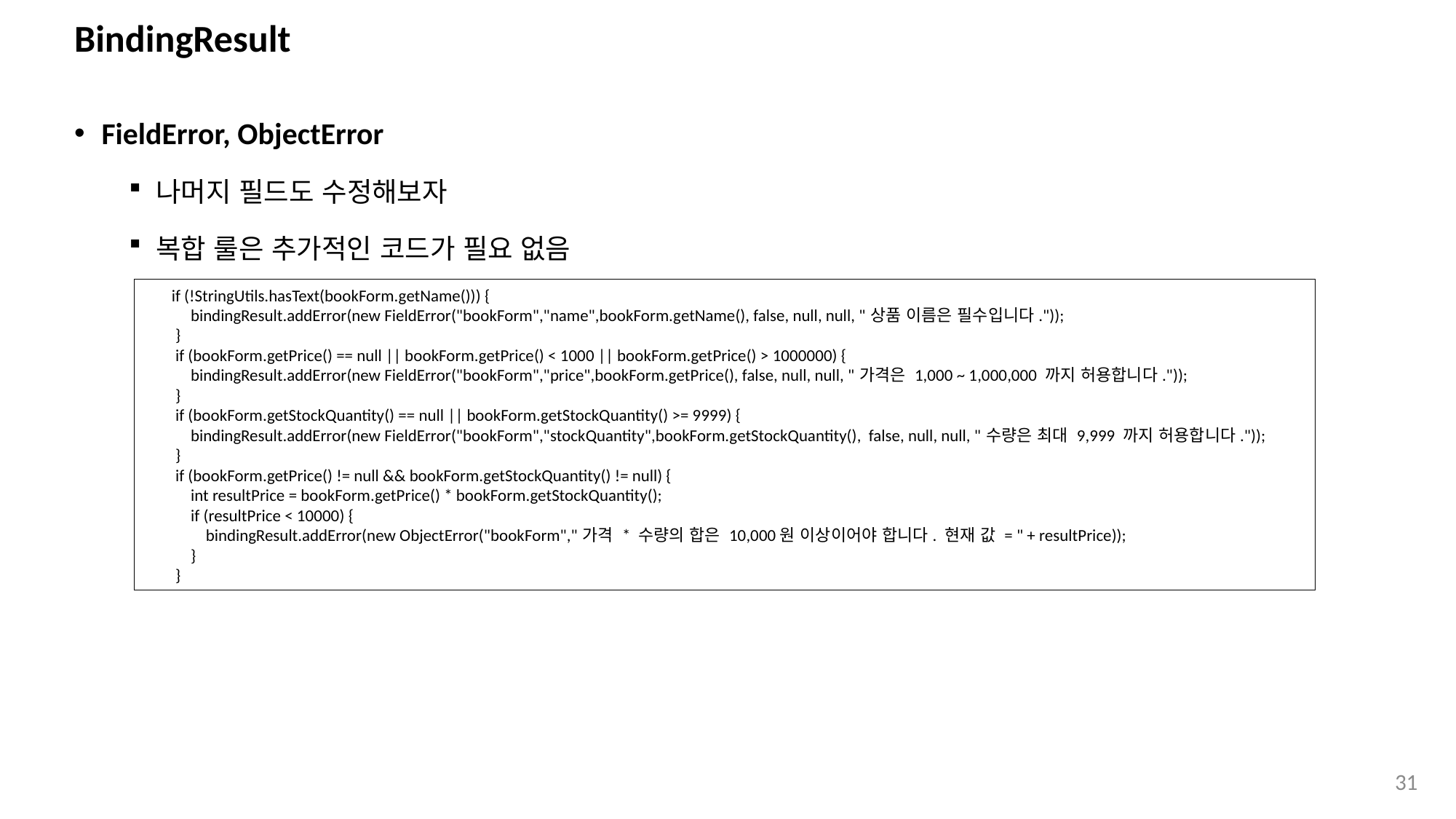

# BindingResult
FieldError, ObjectError
나머지 필드도 수정해보자
복합 룰은 추가적인 코드가 필요 없음

       if (!StringUtils.hasText(bookForm.getName())) {
            bindingResult.addError(new FieldError("bookForm","name",bookForm.getName(), false, null, null, "상품 이름은 필수입니다."));
        }
        if (bookForm.getPrice() == null || bookForm.getPrice() < 1000 || bookForm.getPrice() > 1000000) {
            bindingResult.addError(new FieldError("bookForm","price",bookForm.getPrice(), false, null, null, "가격은 1,000 ~ 1,000,000 까지 허용합니다."));
        }
        if (bookForm.getStockQuantity() == null || bookForm.getStockQuantity() >= 9999) {
            bindingResult.addError(new FieldError("bookForm","stockQuantity",bookForm.getStockQuantity(),  false, null, null, "수량은 최대 9,999 까지 허용합니다."));
        }
        if (bookForm.getPrice() != null && bookForm.getStockQuantity() != null) {
            int resultPrice = bookForm.getPrice() * bookForm.getStockQuantity();
            if (resultPrice < 10000) {
                bindingResult.addError(new ObjectError("bookForm","가격 * 수량의 합은 10,000원 이상이어야 합니다. 현재 값 = " + resultPrice));
            }
        }
31